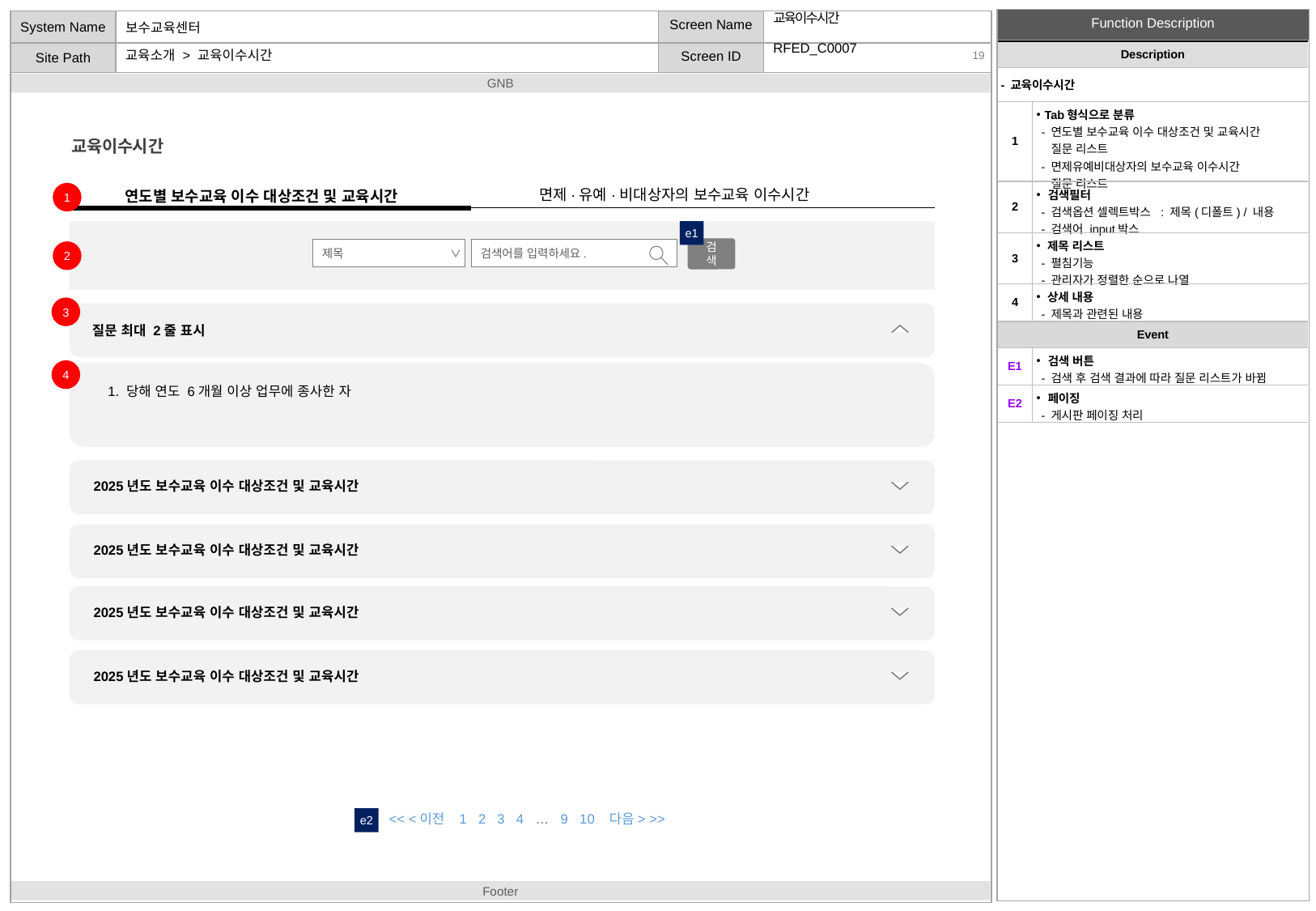

교육이수시간
| Description |  |
| --- | --- |
| - 교육이수시간 |  |
| 1 | Tab형식으로 분류 - 연도별 보수교육 이수 대상조건 및 교육시간 질문 리스트 - 면제유예비대상자의 보수교육 이수시간 질문 리스트 |
| 2 | 검색필터 - 검색옵션 셀렉트박스 : 제목(디폴트) / 내용 - 검색어 input박스 |
| 3 | 제목 리스트 - 펼침기능 - 관리자가 정렬한 순으로 나열 |
| 4 | 상세 내용 - 제목과 관련된 내용 |
RFED_C0007
# 교육소개 > 교육이수시간
교육이수시간
면제·유예·비대상자의 보수교육 이수시간
연도별 보수교육 이수 대상조건 및 교육시간
1
e1

제목

검색
  검색어를 입력하세요.

2
3

질문 최대 2줄 표시
| Event |  |
| --- | --- |
| E1 | 검색 버튼 - 검색 후 검색 결과에 따라 질문 리스트가 바뀜 |
| E2 | 페이징 - 게시판 페이징 처리 |

4

1. 당해 연도 6개월 이상 업무에 종사한 자

2025년도 보수교육 이수 대상조건 및 교육시간

2025년도 보수교육 이수 대상조건 및 교육시간

2025년도 보수교육 이수 대상조건 및 교육시간

2025년도 보수교육 이수 대상조건 및 교육시간

<< <이전   1   2   3   4   …   9   10   다음> >>
e2